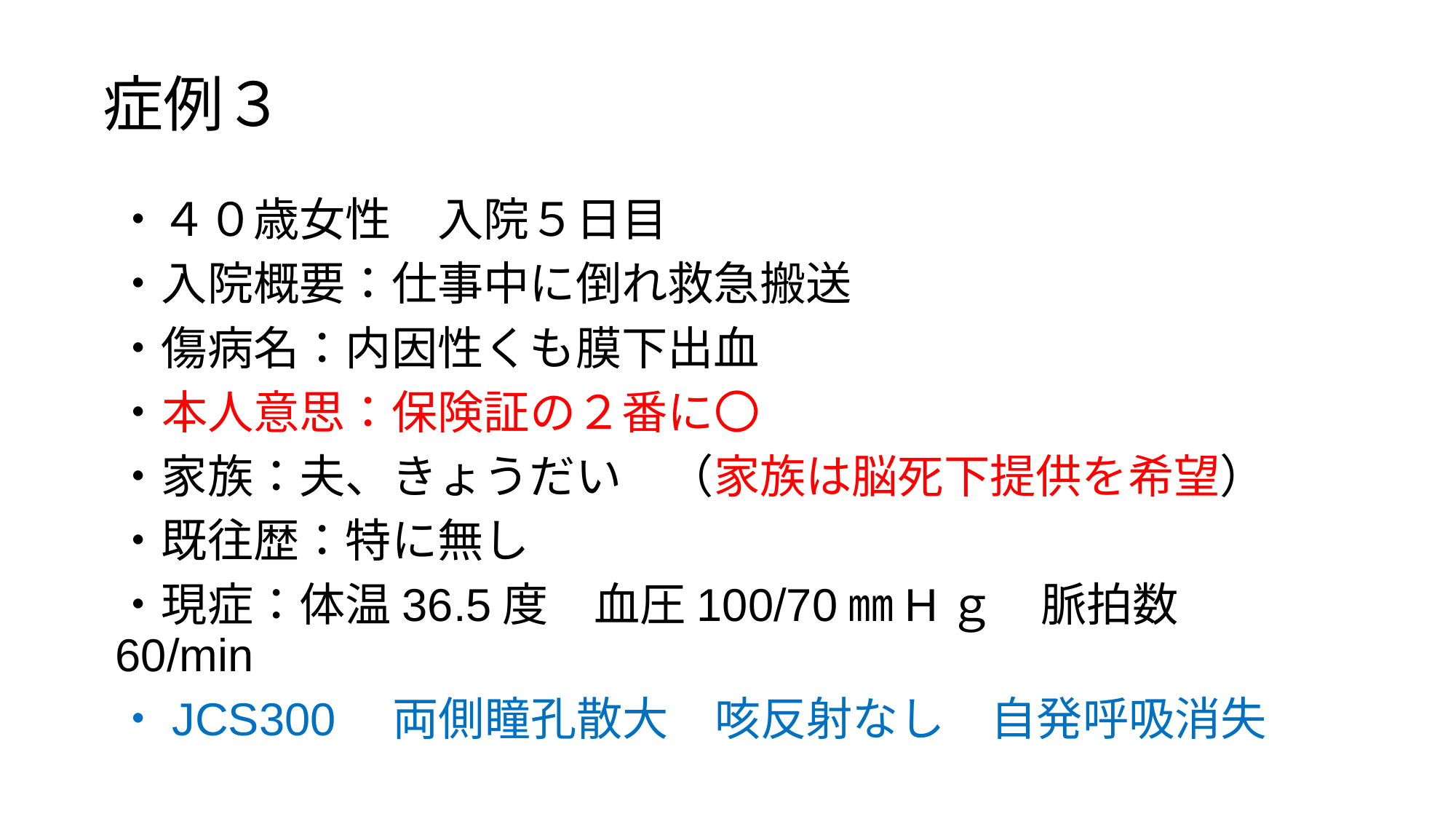

# 症例３
・４０歳女性　入院５日目
・入院概要：仕事中に倒れ救急搬送
・傷病名：内因性くも膜下出血
・本人意思：保険証の２番に〇
・家族：夫、きょうだい　（家族は脳死下提供を希望）
・既往歴：特に無し
・現症：体温36.5度　血圧100/70㎜Hｇ　脈拍数60/min
・JCS300　両側瞳孔散大　咳反射なし　自発呼吸消失